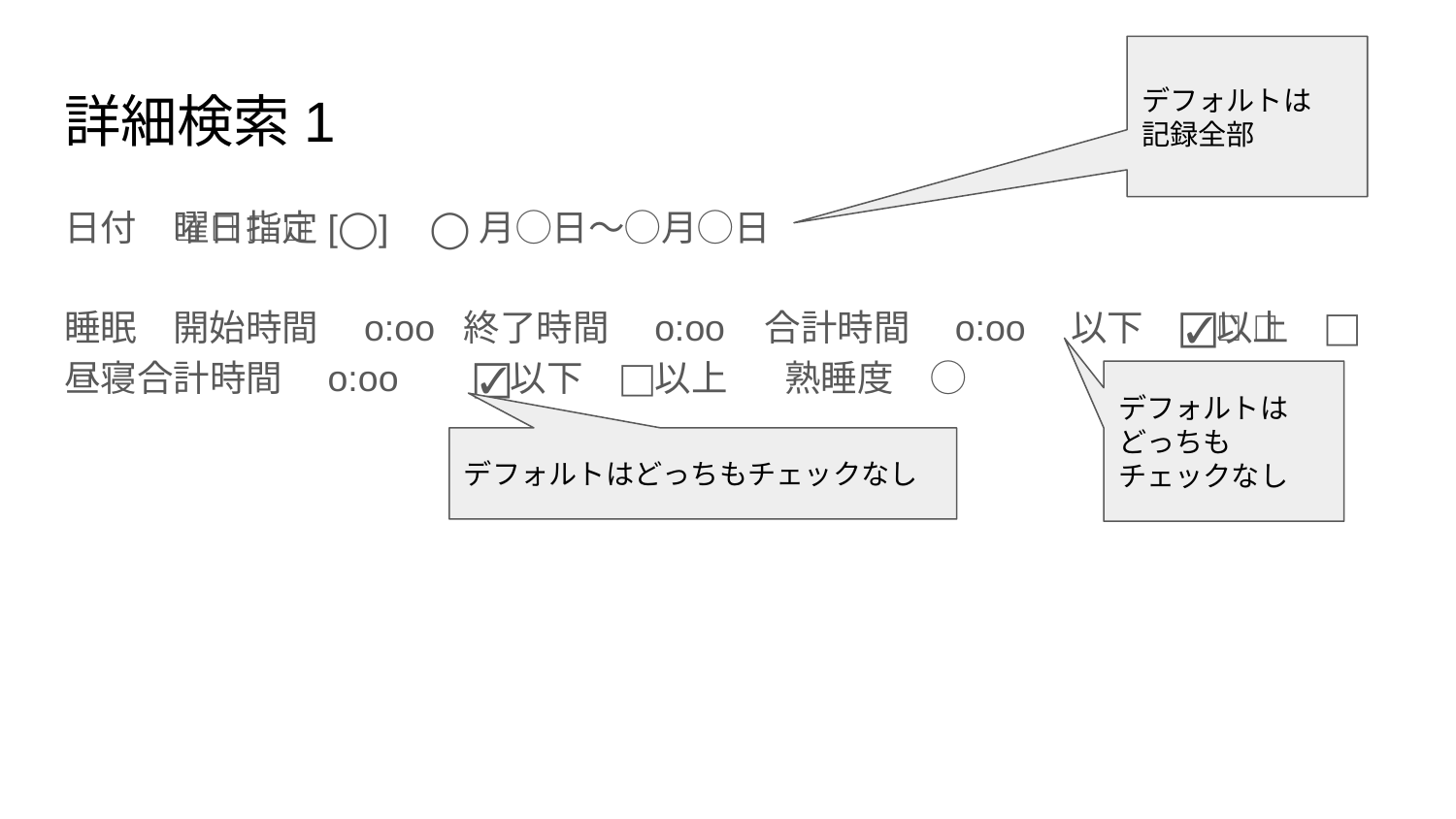

デフォルトは
記録全部
# 詳細検索1
日付　☑️曜日指定[◯]    ◯月◯日〜◯月◯日

睡眠　開始時間　o:oo  終了時間　o:oo   合計時間　o:oo　☑️以下　⬜️以上
昼寝合計時間　o:oo   　☑️以下　⬜️以上　  熟睡度　◯

デフォルトは
どっちも
チェックなし
デフォルトはどっちもチェックなし